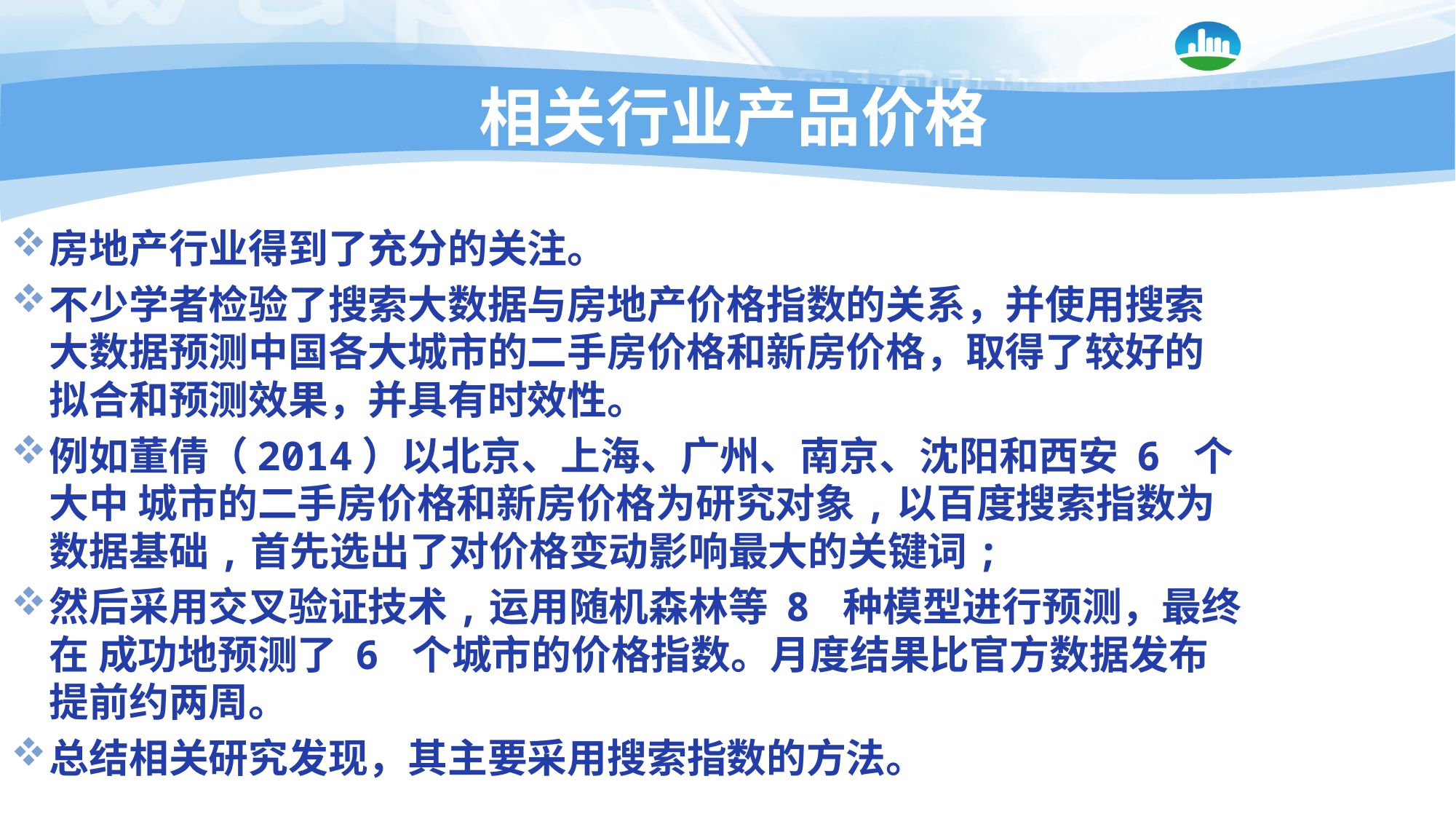

# 相关行业产品价格
房地产行业得到了充分的关注。
不少学者检验了搜索大数据与房地产价格指数的关系，并使用搜索大数据预测中国各大城市的二手房价格和新房价格，取得了较好的拟合和预测效果，并具有时效性。
例如董倩（2014）以北京、上海、广州、南京、沈阳和西安 6 个大中 城市的二手房价格和新房价格为研究对象,以百度搜索指数为数据基础,首先选出了对价格变动影响最大的关键词;
然后采用交叉验证技术,运用随机森林等 8 种模型进行预测，最终在 成功地预测了 6 个城市的价格指数。月度结果比官方数据发布提前约两周。
总结相关研究发现，其主要采用搜索指数的方法。